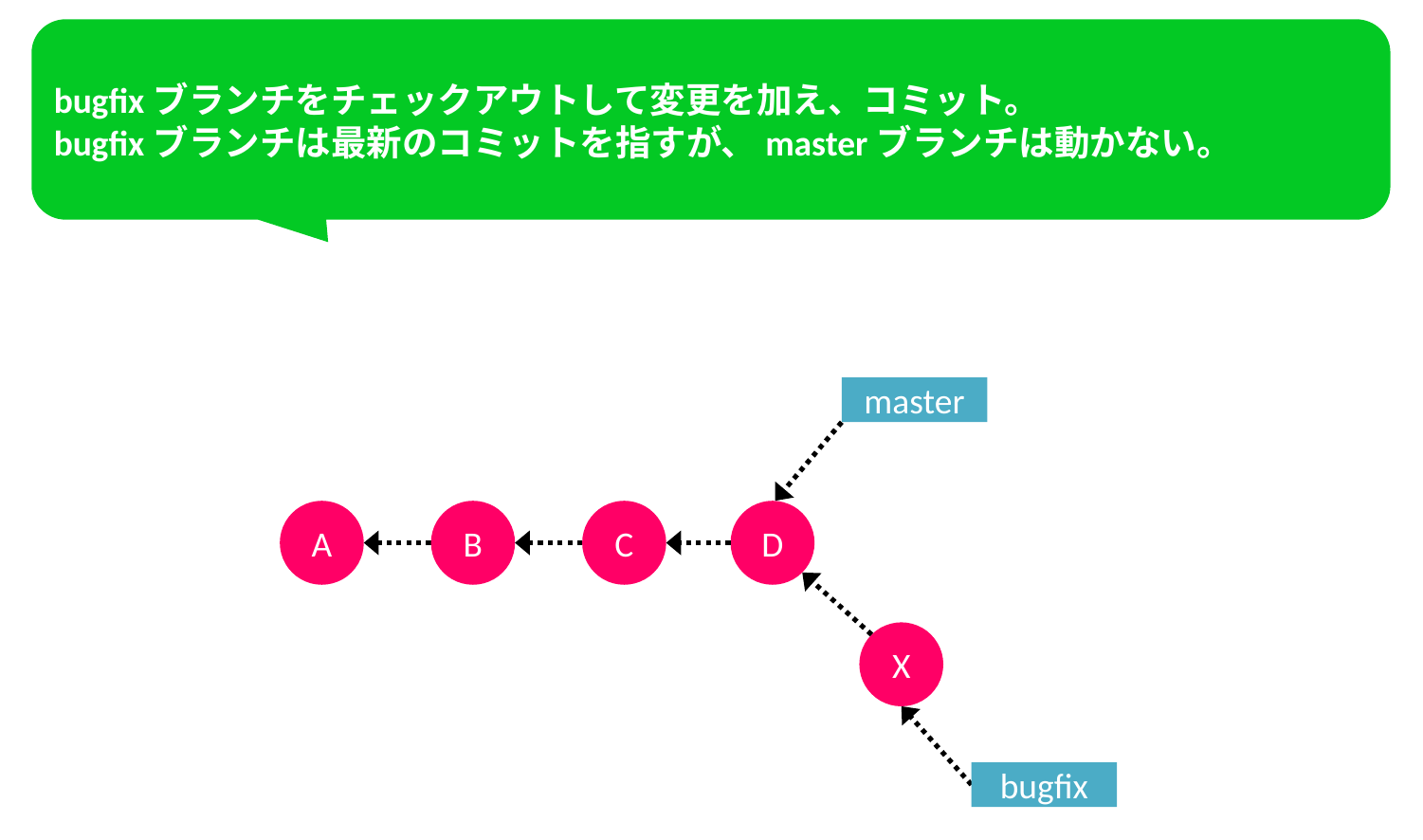

bugfixブランチをチェックアウトして変更を加え、コミット。
bugfixブランチは最新のコミットを指すが、masterブランチは動かない。

master
A
B
C
D
X
bugfix